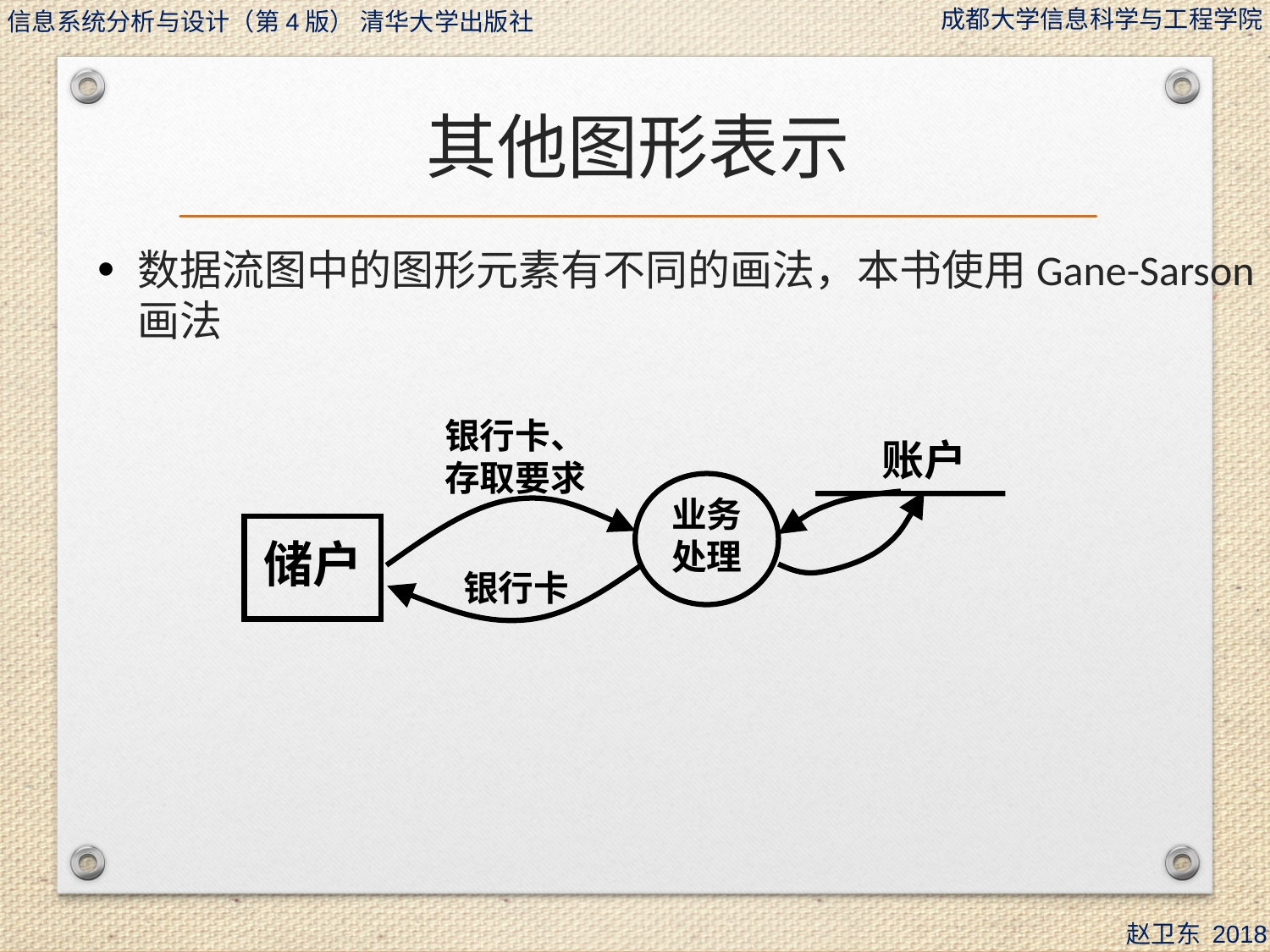

# 其他图形表示
数据流图中的图形元素有不同的画法，本书使用Gane-Sarson画法
银行卡、
存取要求
账户
业务
处理

储户

银行卡